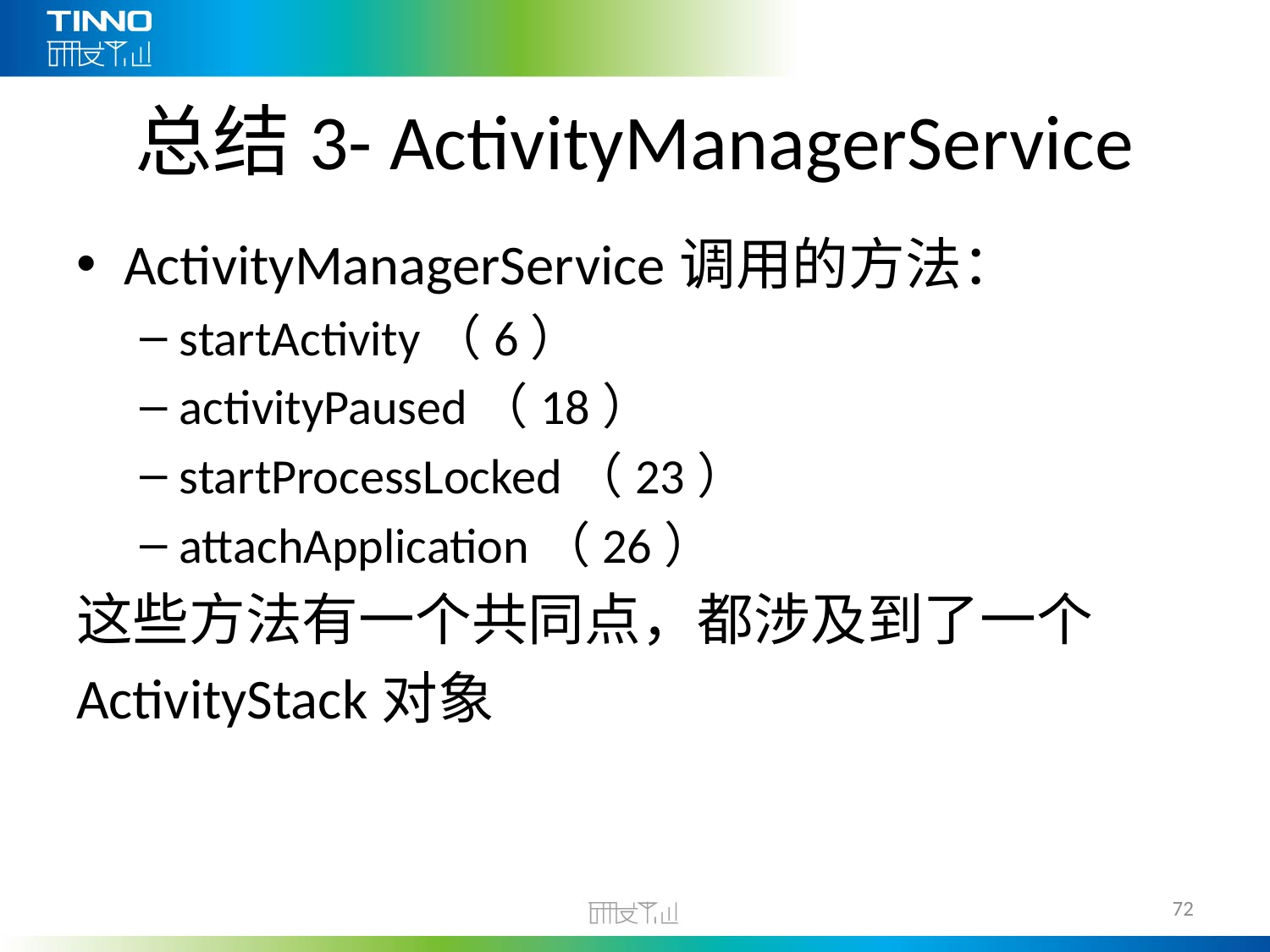

# 总结3- ActivityManagerService
ActivityManagerService调用的方法：
startActivity（6）
activityPaused（18）
startProcessLocked（23）
attachApplication（26）
这些方法有一个共同点，都涉及到了一个
ActivityStack对象

72